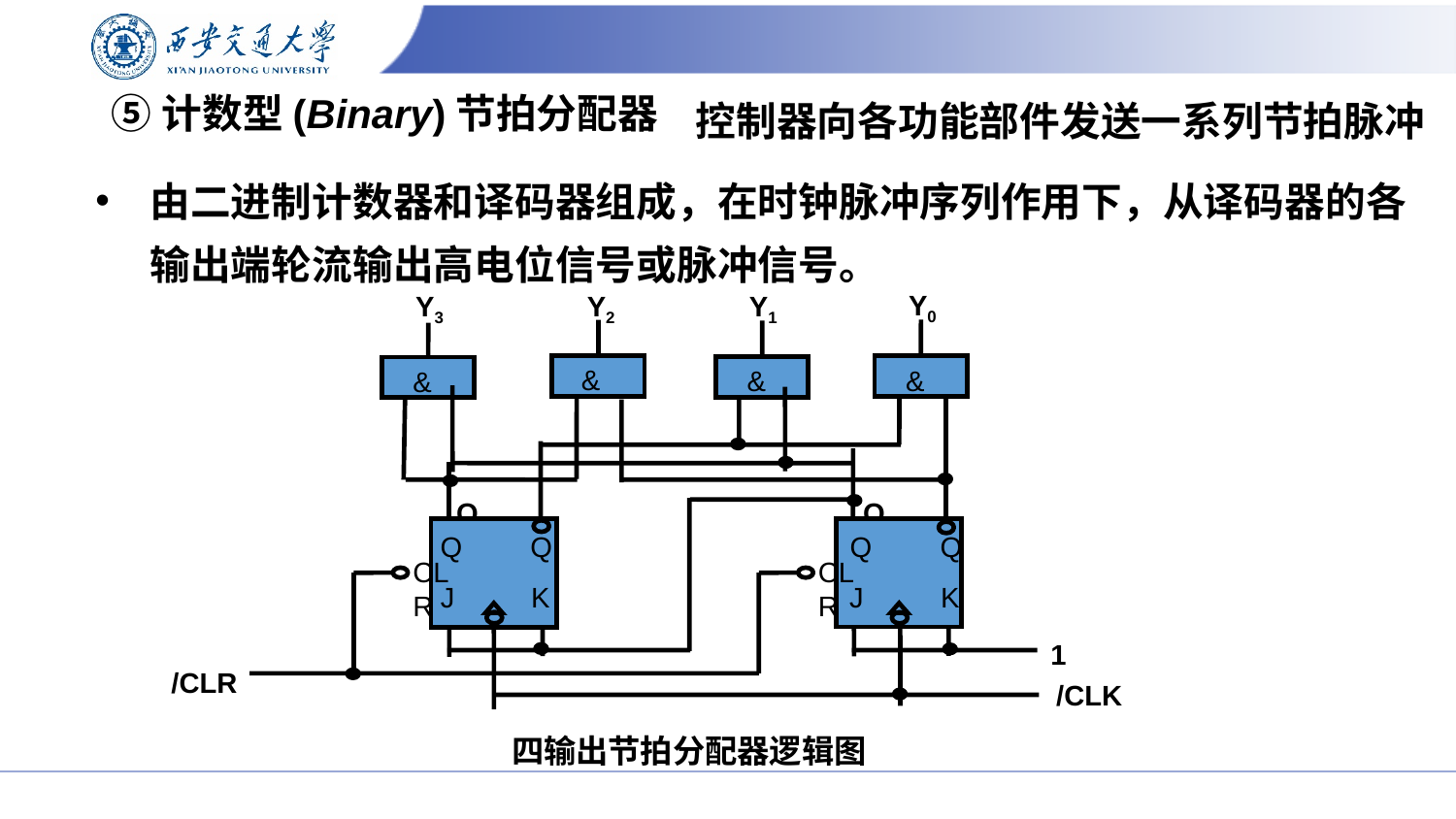

控制器向各功能部件发送一系列节拍脉冲
# ⑤计数型(Binary)节拍分配器
由二进制计数器和译码器组成，在时钟脉冲序列作用下，从译码器的各输出端轮流输出高电位信号或脉冲信号。
Y3
Y2
Y1
Y0

&

&

&
&

Q1
Q0

Q
Q
Q

Q
CLR
CLR

J
K
J
K

1

/CLR

/CLK

四输出节拍分配器逻辑图